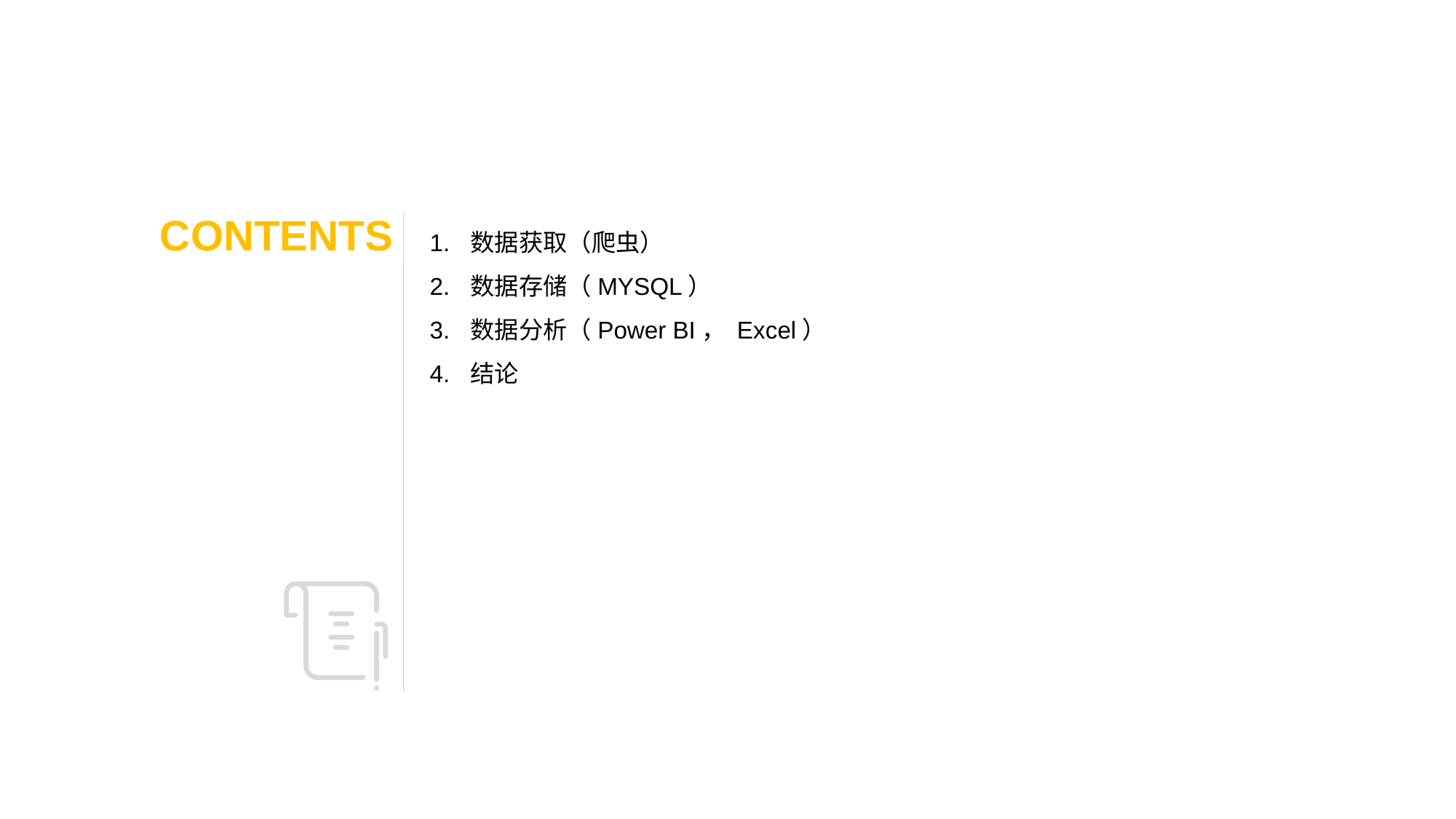

C ONTENTS
数据获取（爬虫）
数据存储（MYSQL）
数据分析（Power BI， Excel）
结论